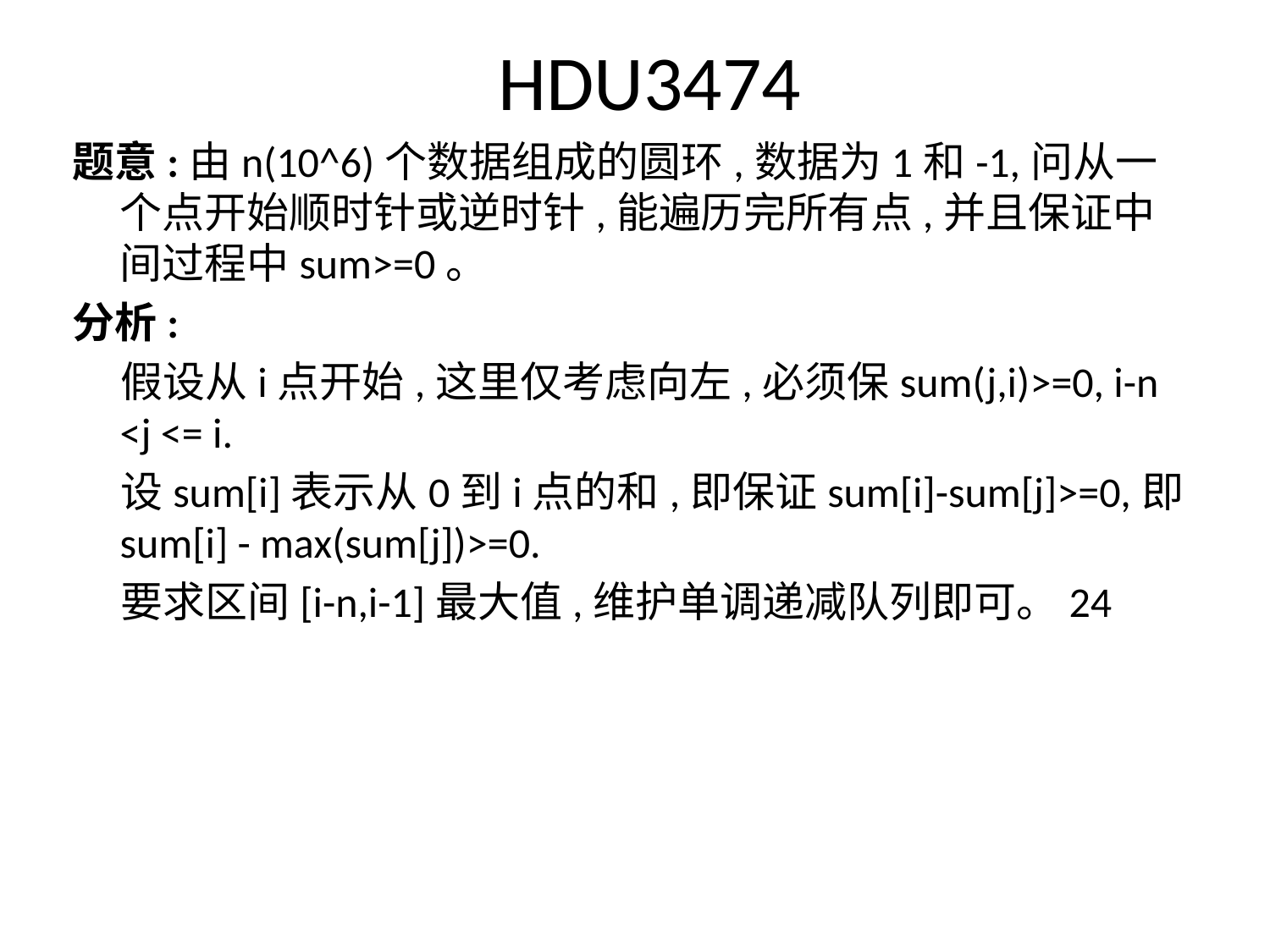

# HDU3474
题意:由n(10^6)个数据组成的圆环,数据为1和-1,问从一个点开始顺时针或逆时针,能遍历完所有点,并且保证中间过程中sum>=0。
分析:
    假设从i点开始,这里仅考虑向左,必须保sum(j,i)>=0, i-n <j <= i.
    设sum[i]表示从0到i点的和,即保证sum[i]-sum[j]>=0,即sum[i] - max(sum[j])>=0.
    要求区间[i-n,i-1]最大值,维护单调递减队列即可。24